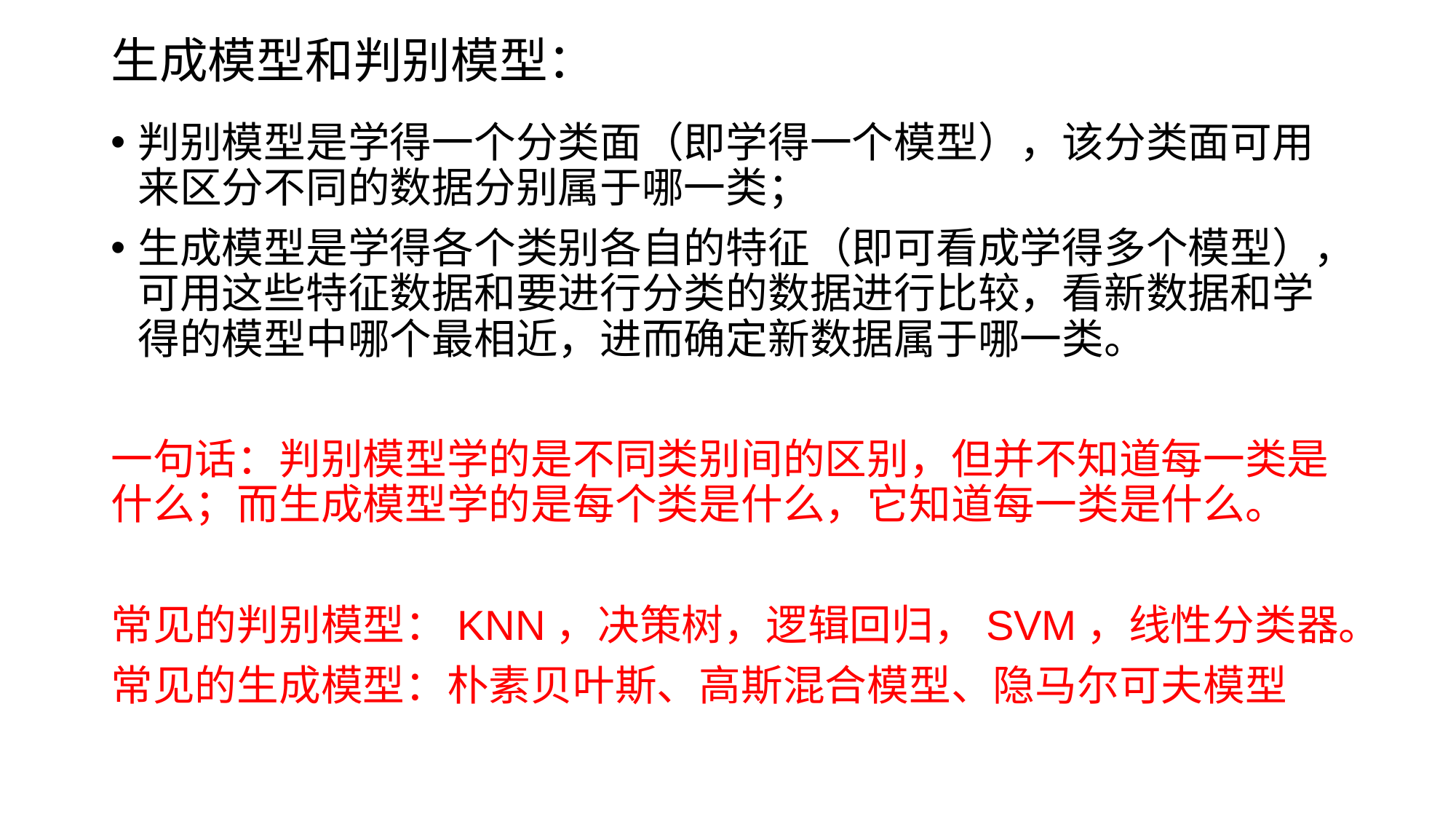

# 生成模型和判别模型：
判别模型是学得一个分类面（即学得一个模型），该分类面可用来区分不同的数据分别属于哪一类；
生成模型是学得各个类别各自的特征（即可看成学得多个模型），可用这些特征数据和要进行分类的数据进行比较，看新数据和学得的模型中哪个最相近，进而确定新数据属于哪一类。

一句话：判别模型学的是不同类别间的区别，但并不知道每一类是什么；而生成模型学的是每个类是什么，它知道每一类是什么。

常见的判别模型：KNN，决策树，逻辑回归，SVM，线性分类器。
常见的生成模型：朴素贝叶斯、高斯混合模型、隐马尔可夫模型